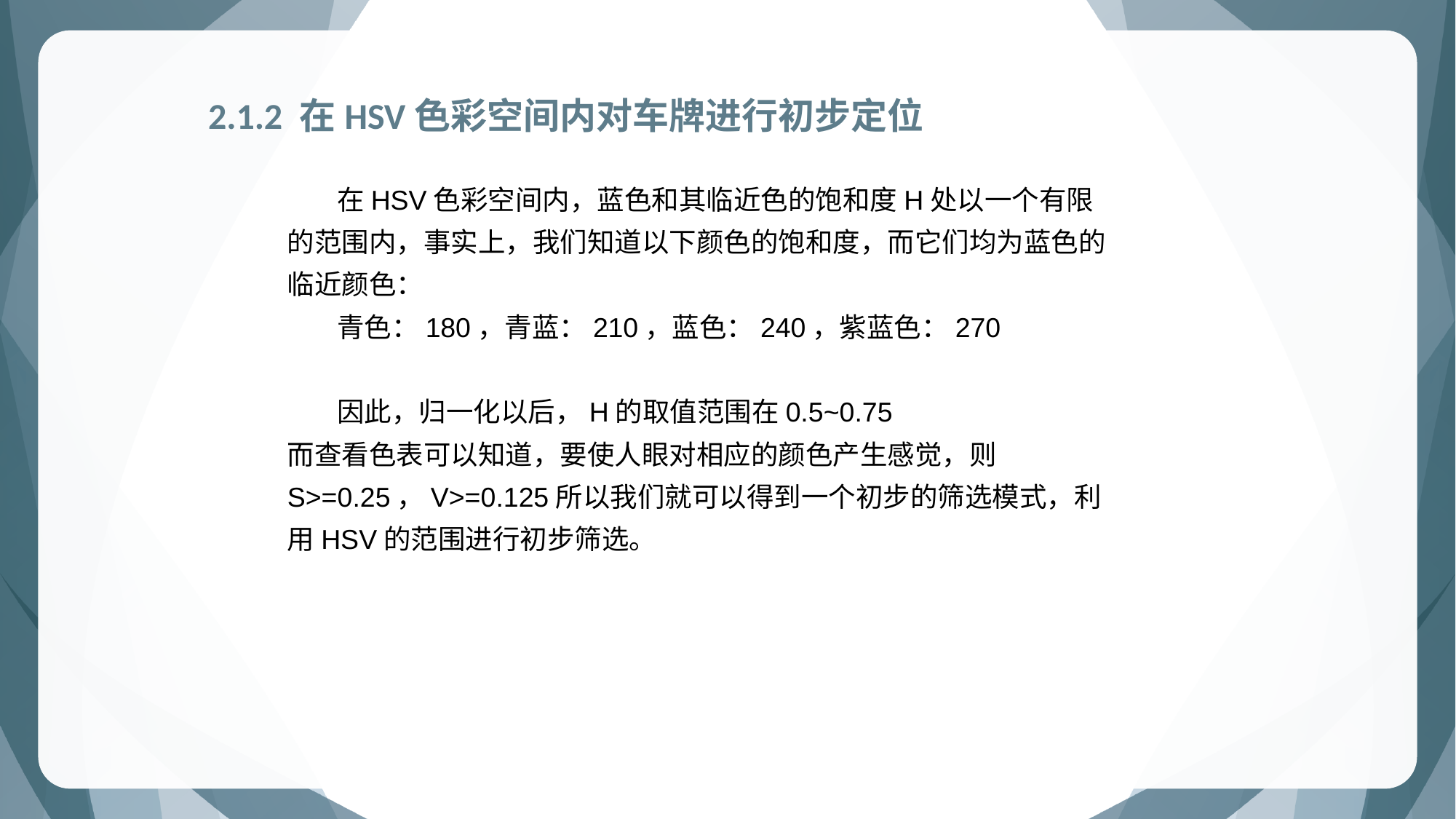

2.1.2 在HSV色彩空间内对车牌进行初步定位
       在HSV色彩空间内，蓝色和其临近色的饱和度H处以一个有限的范围内，事实上，我们知道以下颜色的饱和度，而它们均为蓝色的临近颜色：
       青色：180，青蓝：210，蓝色：240，紫蓝色：270

       因此，归一化以后，H的取值范围在0.5~0.75
而查看色表可以知道，要使人眼对相应的颜色产生感觉，则S>=0.25，V>=0.125所以我们就可以得到一个初步的筛选模式，利用HSV的范围进行初步筛选。